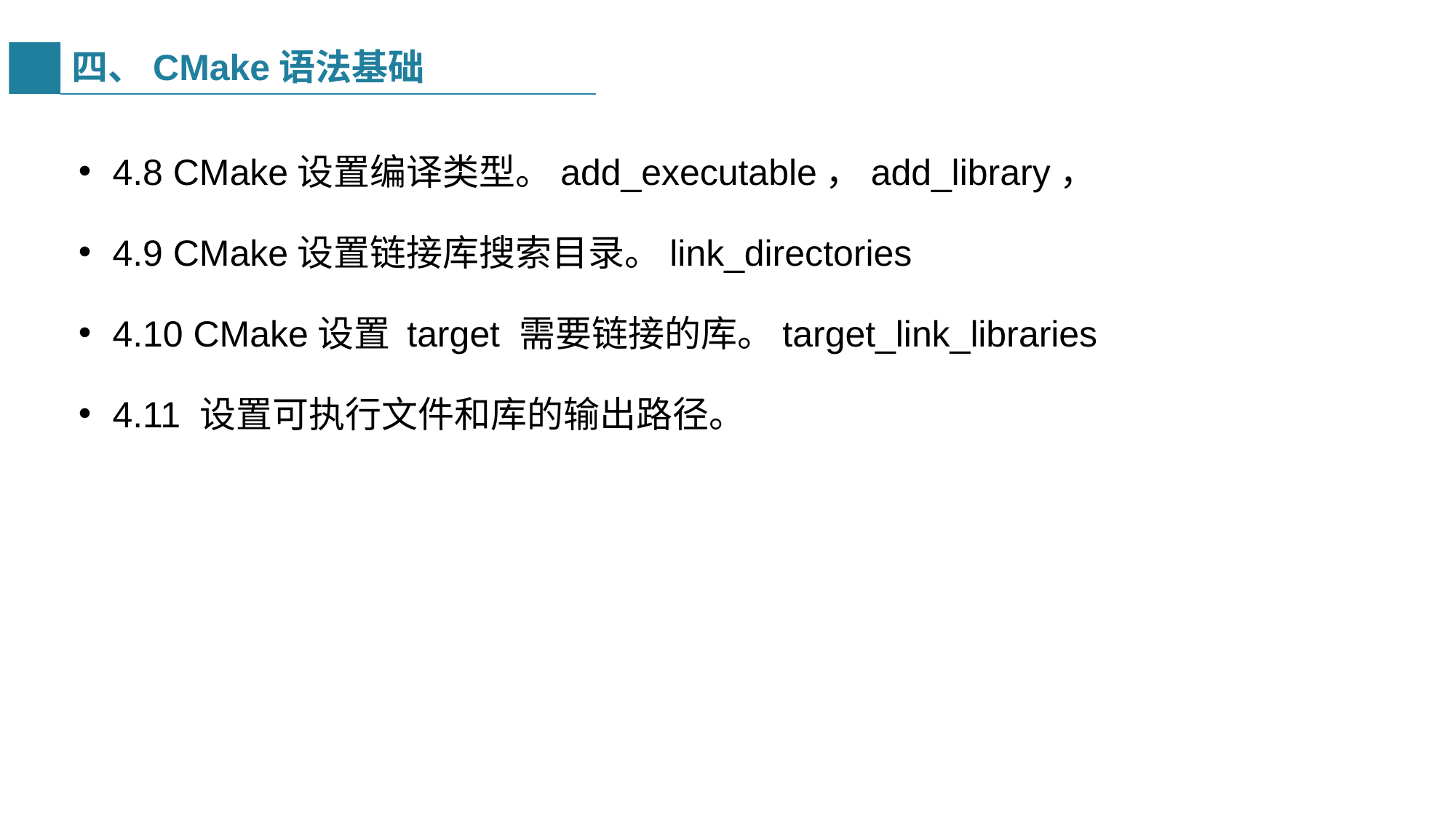

# 四、CMake语法基础
4.8 CMake设置编译类型。add_executable，add_library，
4.9 CMake设置链接库搜索目录。link_directories
4.10 CMake设置 target 需要链接的库。target_link_libraries
4.11 设置可执行文件和库的输出路径。

11